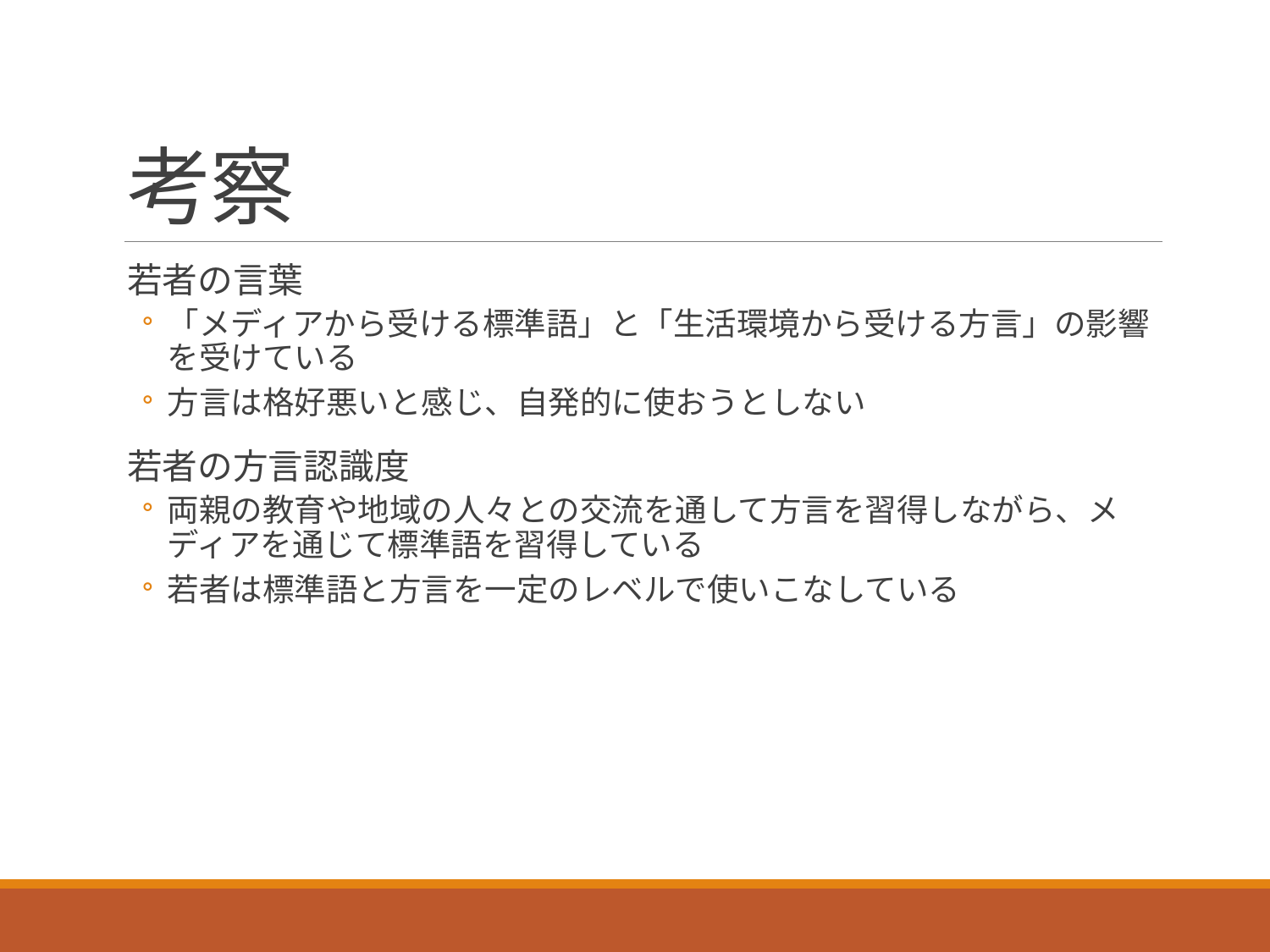

# 考察
若者の言葉
「メディアから受ける標準語」と「生活環境から受ける方言」の影響を受けている
方言は格好悪いと感じ、自発的に使おうとしない
若者の方言認識度
両親の教育や地域の人々との交流を通して方言を習得しながら、メディアを通じて標準語を習得している
若者は標準語と方言を一定のレベルで使いこなしている